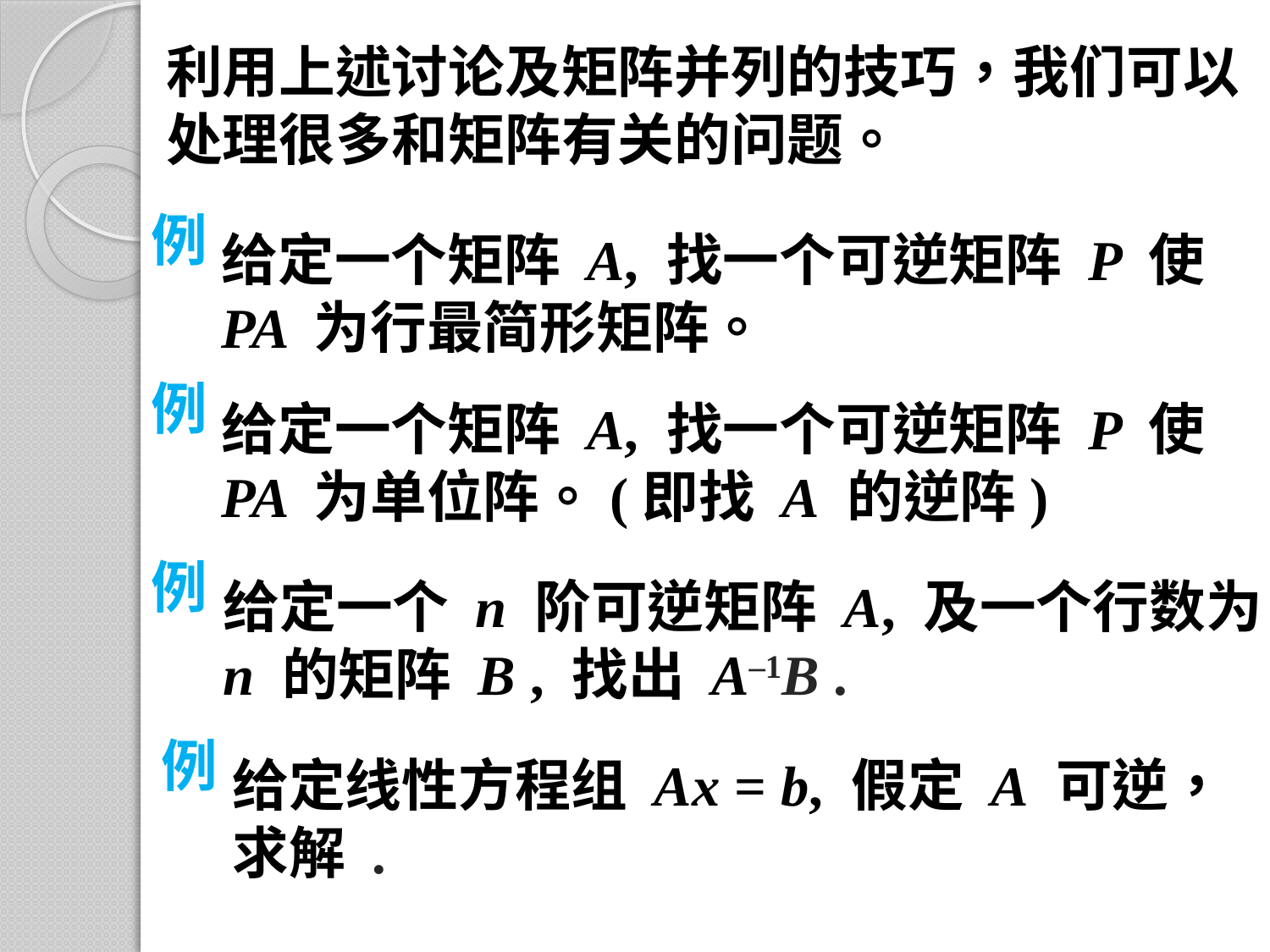

利用上述讨论及矩阵并列的技巧，我们可以
处理很多和矩阵有关的问题。
例
给定一个矩阵 A, 找一个可逆矩阵 P 使
PA 为行最简形矩阵。
例
给定一个矩阵 A, 找一个可逆矩阵 P 使
PA 为单位阵。(即找 A 的逆阵)
例
给定一个 n 阶可逆矩阵 A, 及一个行数为
n 的矩阵 B , 找出 A–1B .
例
给定线性方程组 Ax = b, 假定 A 可逆，
求解 .